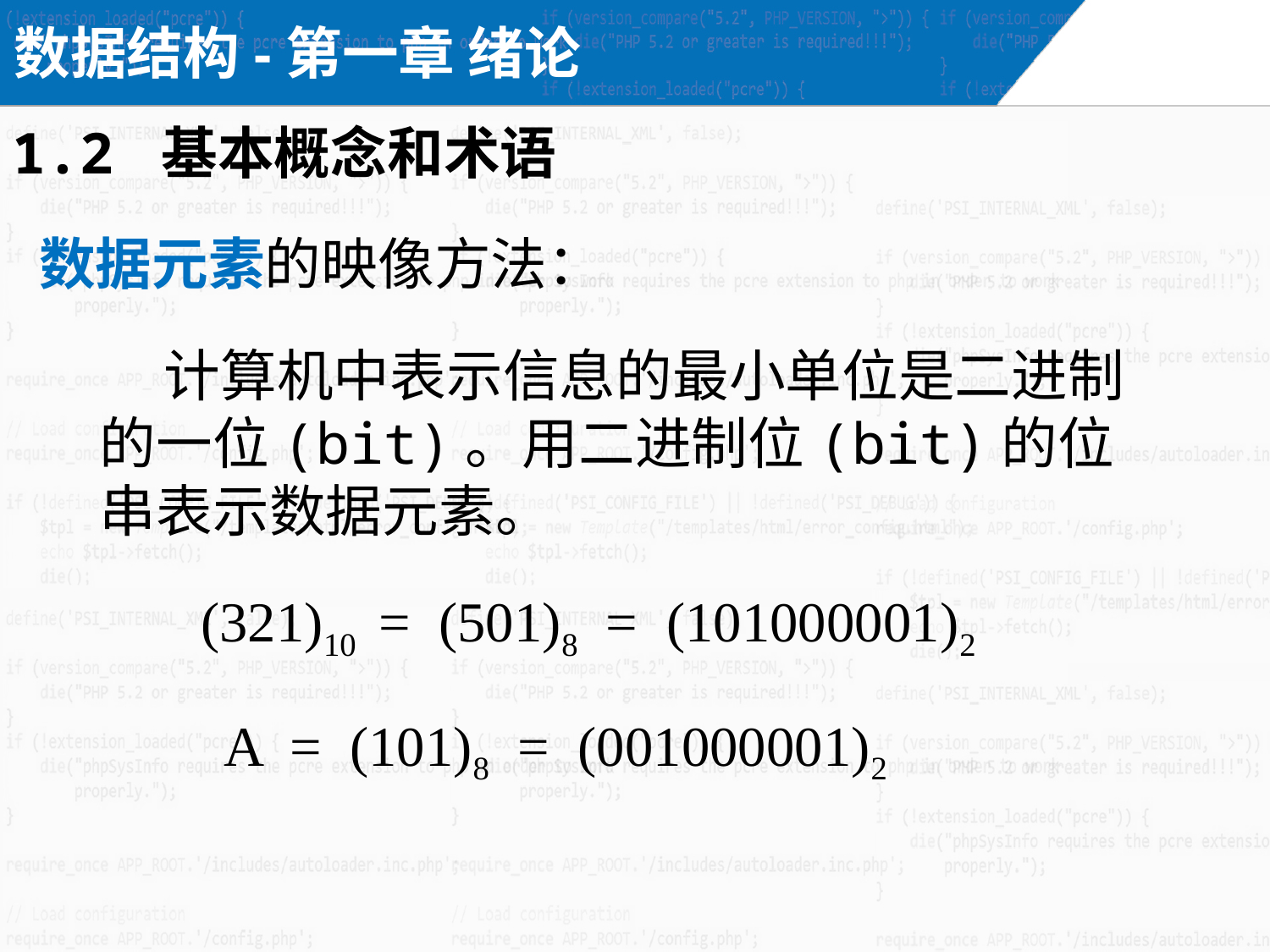

数据结构-第一章 绪论
1.2 基本概念和术语
数据元素的映像方法：
    计算机中表示信息的最小单位是二进制的一位(bit)。用二进制位(bit)的位串表示数据元素。
(321)10  =  (501)8  =  (101000001)2
 A  =  (101)8  =  (001000001)2